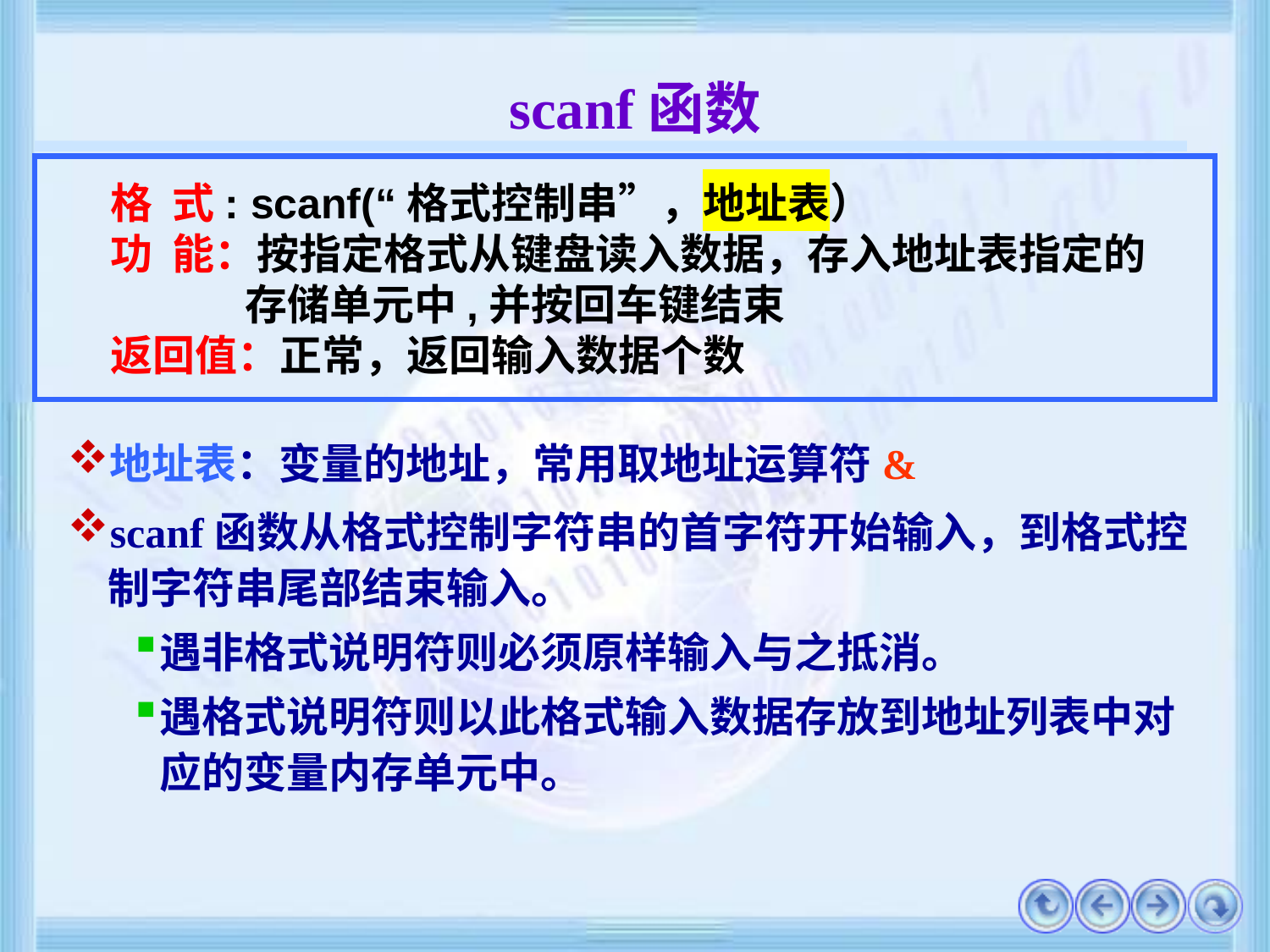

scanf函数
格  式: scanf(“格式控制串”，地址表）
功  能：按指定格式从键盘读入数据，存入地址表指定的
             存储单元中,并按回车键结束
返回值：正常，返回输入数据个数
地址表：变量的地址，常用取地址运算符&
scanf函数从格式控制字符串的首字符开始输入，到格式控制字符串尾部结束输入。
遇非格式说明符则必须原样输入与之抵消。
遇格式说明符则以此格式输入数据存放到地址列表中对应的变量内存单元中。